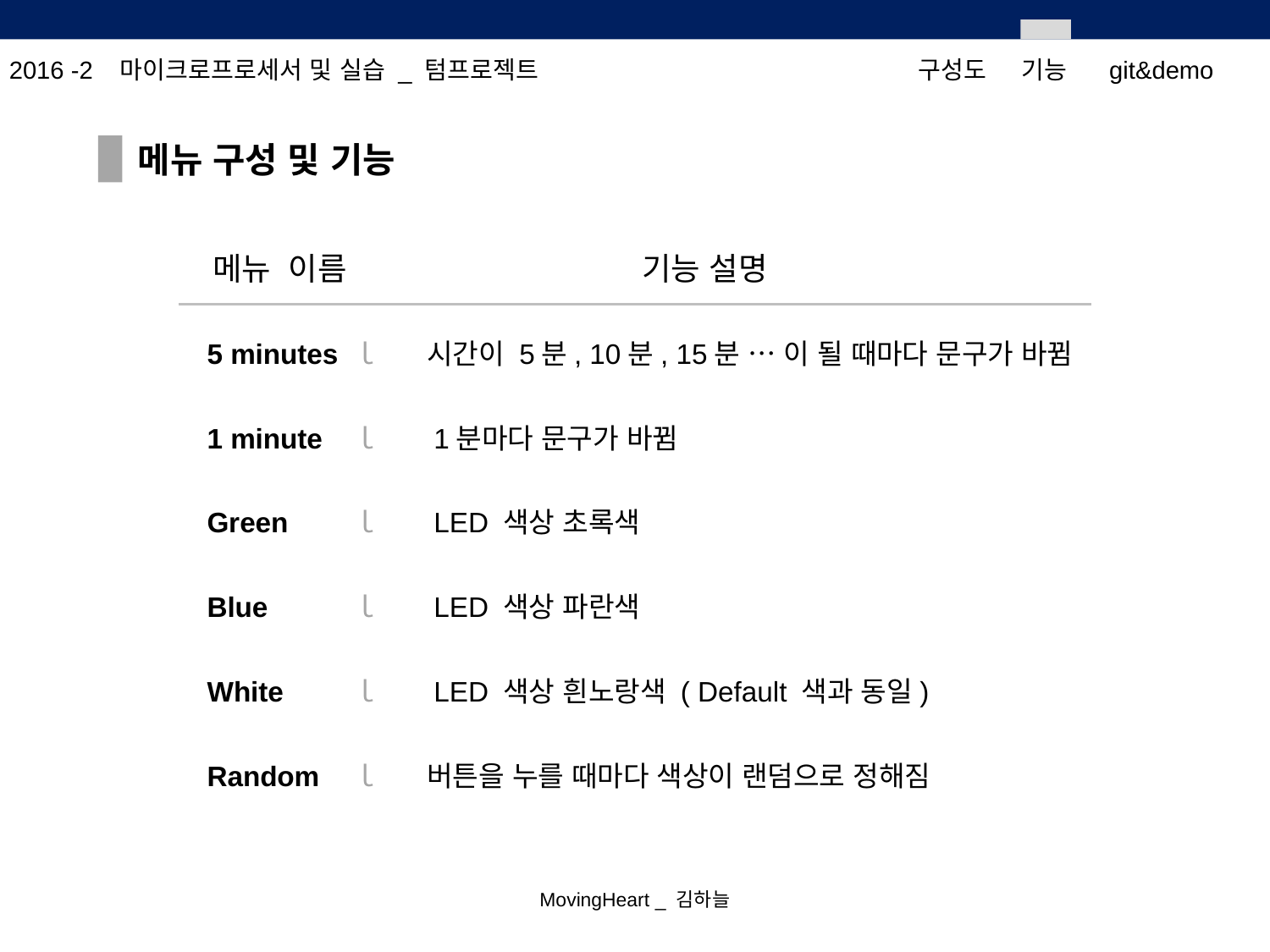

메뉴 구성 및 기능

메뉴  이름
기능 설명
5 minutes
1 minute
Green
Blue
White
Random
ｌ      시간이 5분, 10분, 15분 … 이 될 때마다 문구가 바뀜
ｌ      1분마다 문구가 바뀜
ｌ      LED 색상 초록색
ｌ      LED 색상 파란색
ｌ      LED 색상 흰노랑색 ( Default 색과 동일)
ｌ      버튼을 누를 때마다 색상이 랜덤으로 정해짐